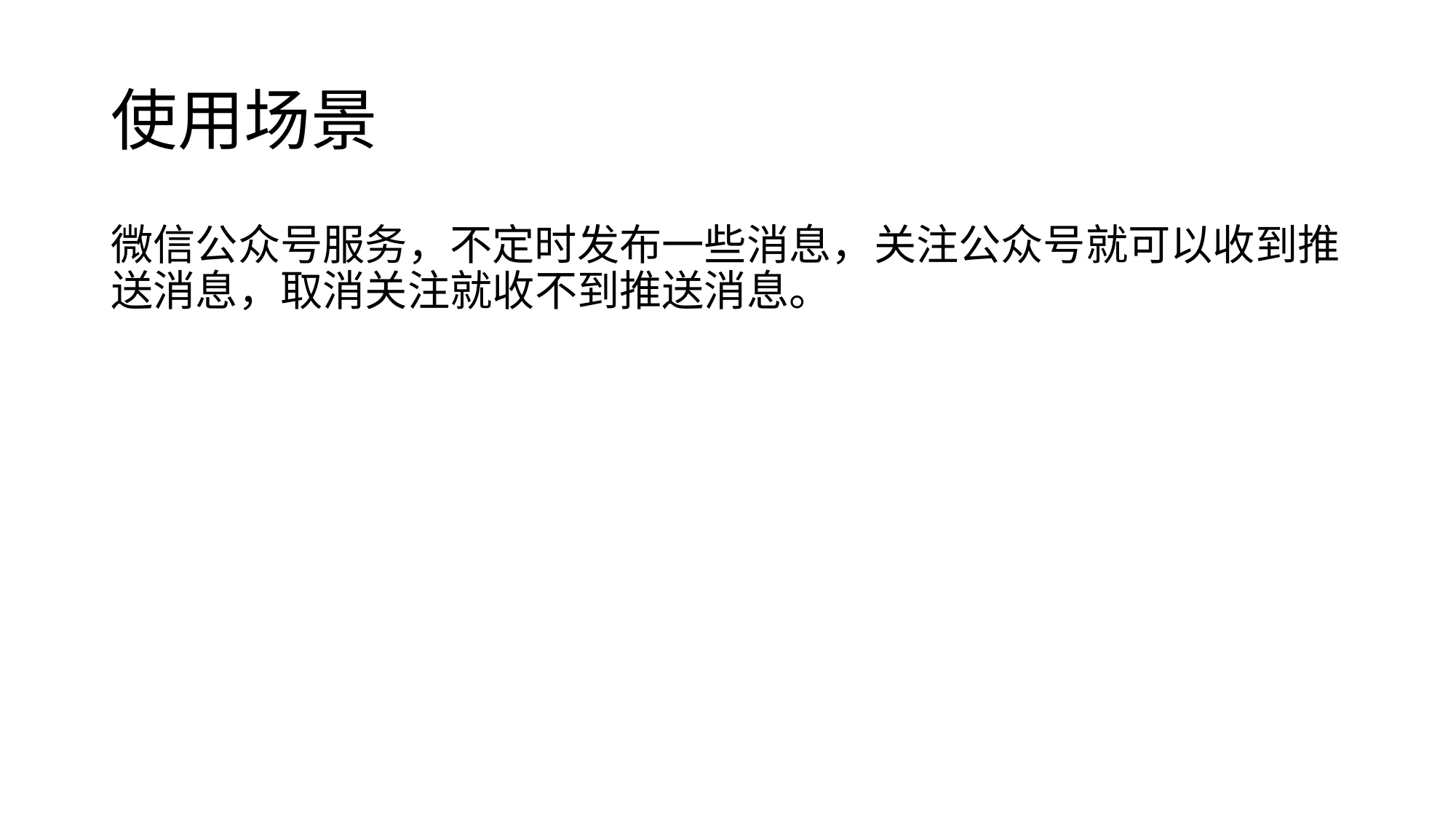

# 使用场景
微信公众号服务，不定时发布一些消息，关注公众号就可以收到推送消息，取消关注就收不到推送消息。